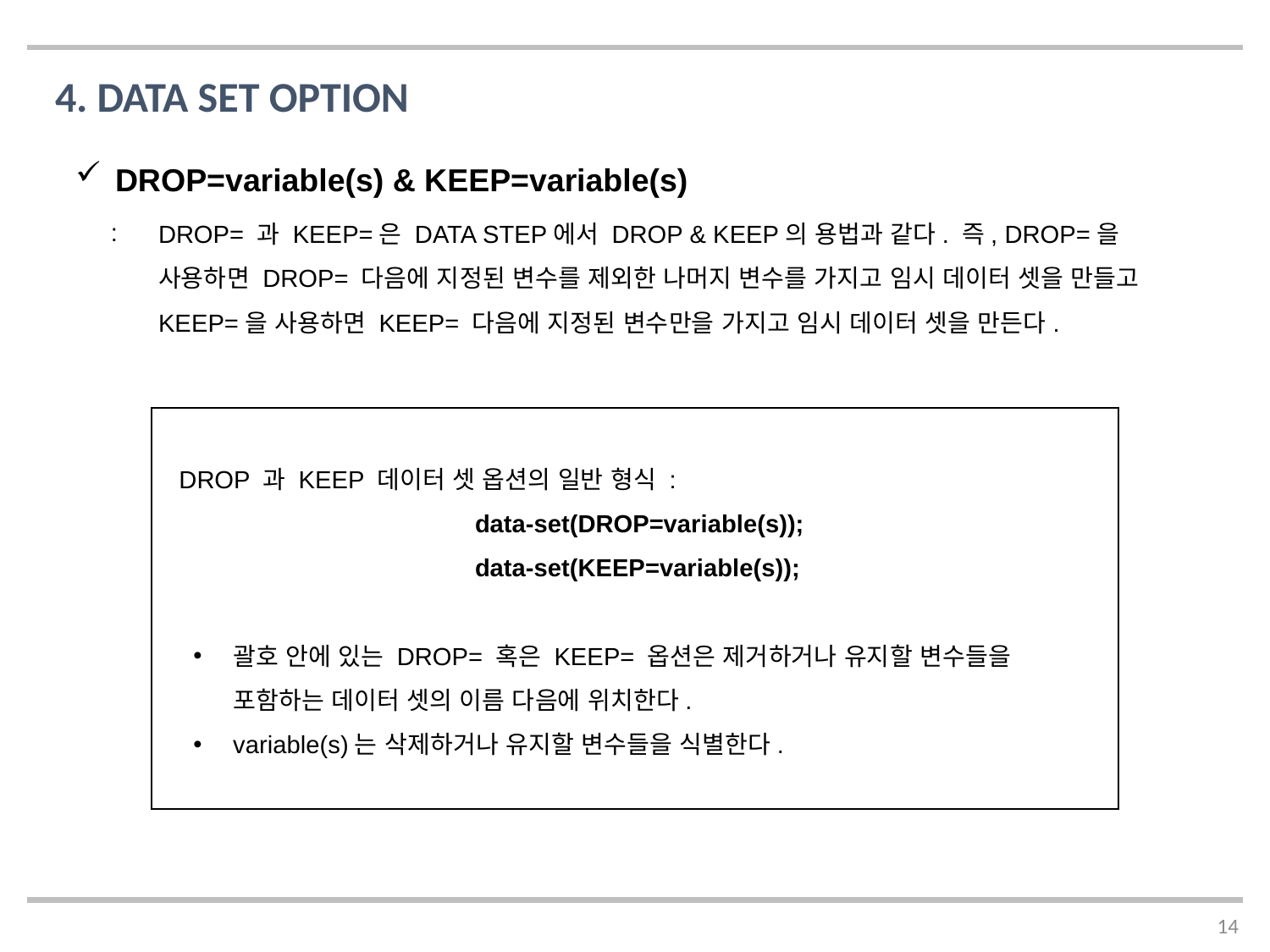

4. DATA SET OPTION
DROP=variable(s) & KEEP=variable(s)
DROP= 과 KEEP=은 DATA STEP에서 DROP & KEEP의 용법과 같다. 즉, DROP=을 사용하면 DROP= 다음에 지정된 변수를 제외한 나머지 변수를 가지고 임시 데이터 셋을 만들고 KEEP=을 사용하면 KEEP= 다음에 지정된 변수만을 가지고 임시 데이터 셋을 만든다.

DROP 과 KEEP 데이터 셋 옵션의 일반 형식 :
		      data-set(DROP=variable(s));
		      data-set(KEEP=variable(s));
괄호 안에 있는 DROP= 혹은 KEEP= 옵션은 제거하거나 유지할 변수들을 포함하는 데이터 셋의 이름 다음에 위치한다.
variable(s)는 삭제하거나 유지할 변수들을 식별한다.